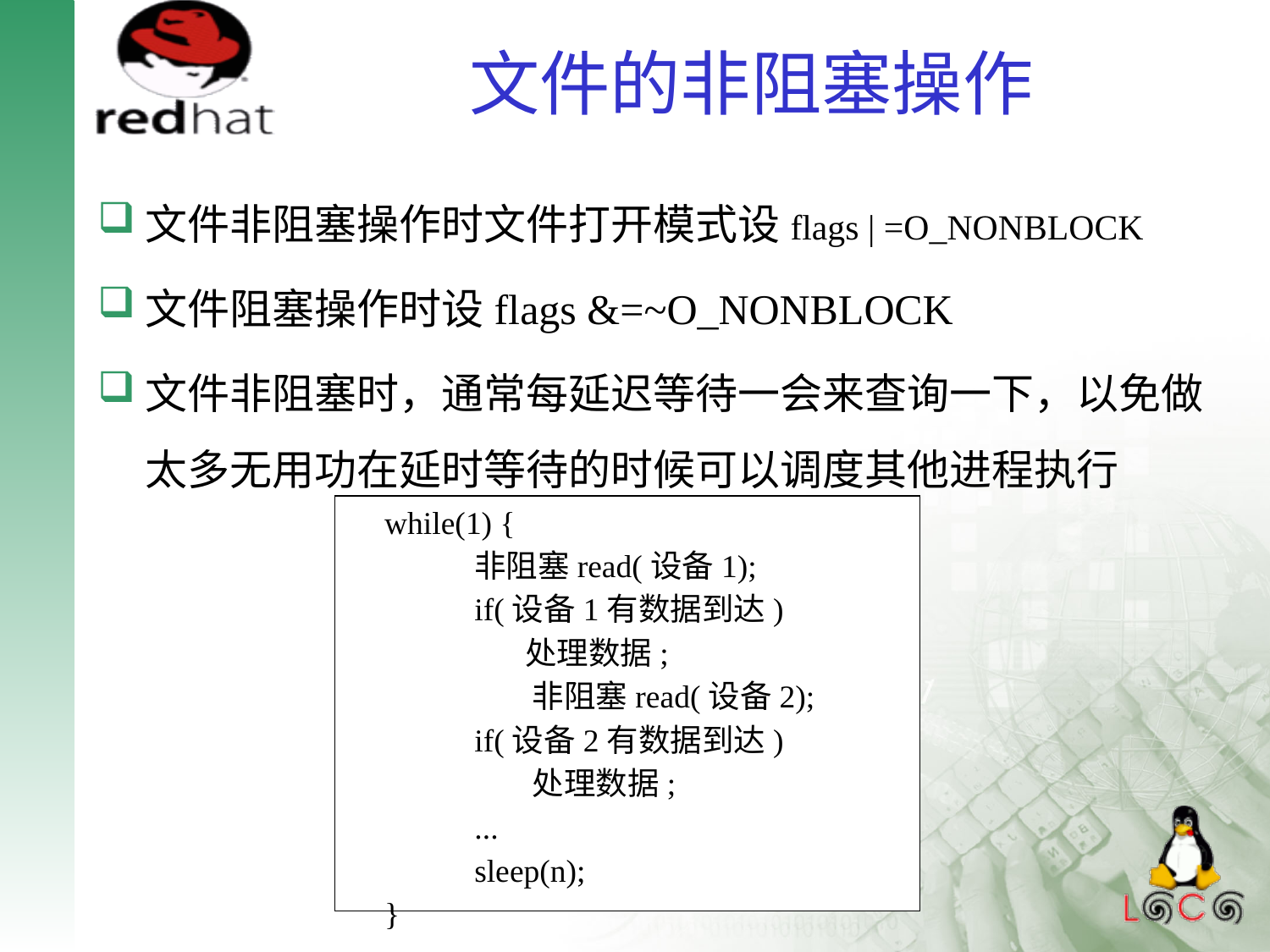

# 文件的非阻塞操作
文件非阻塞操作时文件打开模式设flags | =O_NONBLOCK
文件阻塞操作时设flags &=~O_NONBLOCK
文件非阻塞时，通常每延迟等待一会来查询一下，以免做太多无用功在延时等待的时候可以调度其他进程执行

while(1) {
	非阻塞read(设备1);
	if(设备1有数据到达)
	      处理数据;
	       非阻塞read(设备2);
	if(设备2有数据到达)
	       处理数据;
	...
	sleep(n);
}